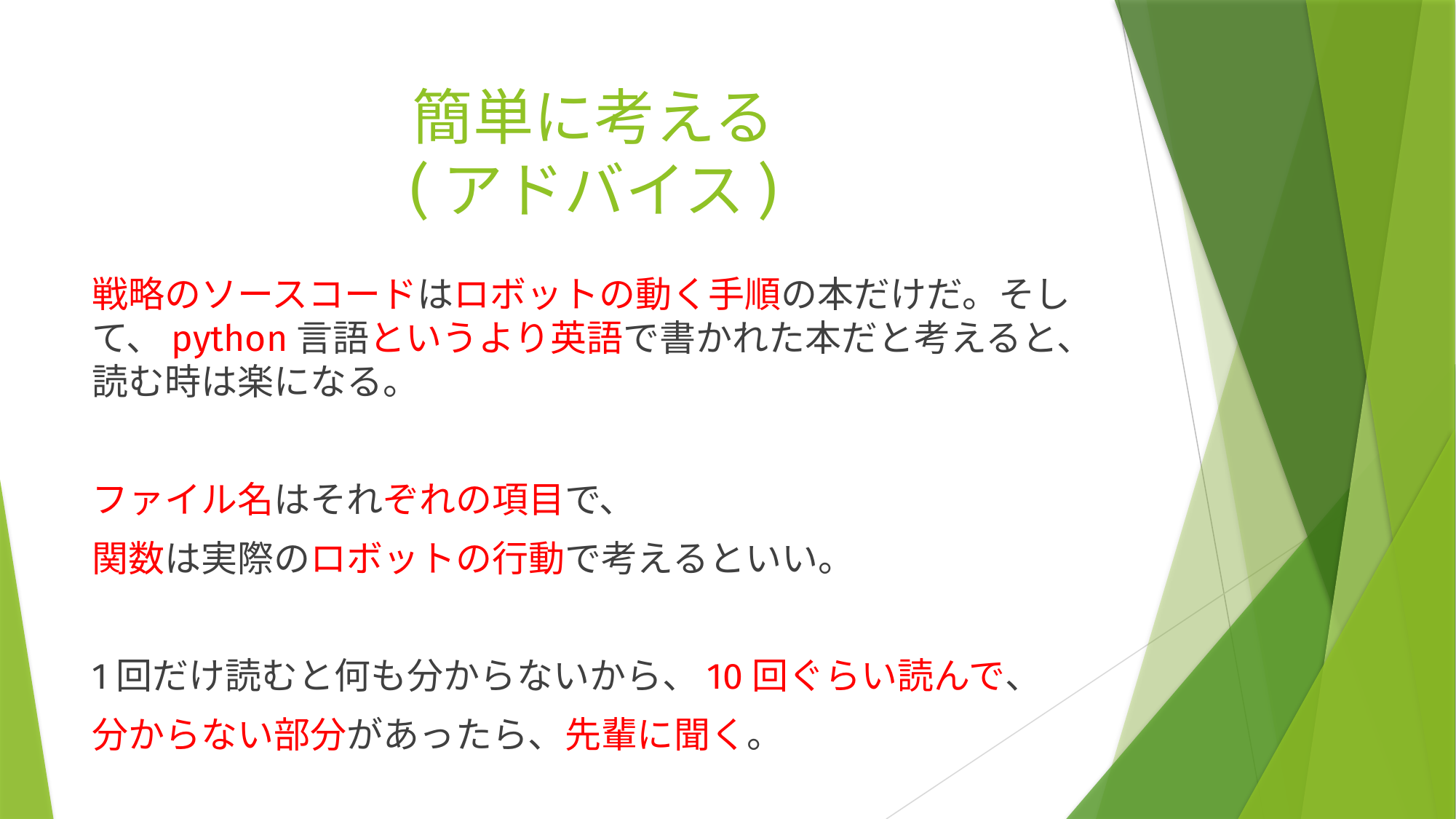

# 簡単に考える (アドバイス)
戦略のソースコードはロボットの動く手順の本だけだ。そして、python言語というより英語で書かれた本だと考えると、読む時は楽になる。

ファイル名はそれぞれの項目で、
関数は実際のロボットの行動で考えるといい。

1回だけ読むと何も分からないから、10回ぐらい読んで、
分からない部分があったら、先輩に聞く。